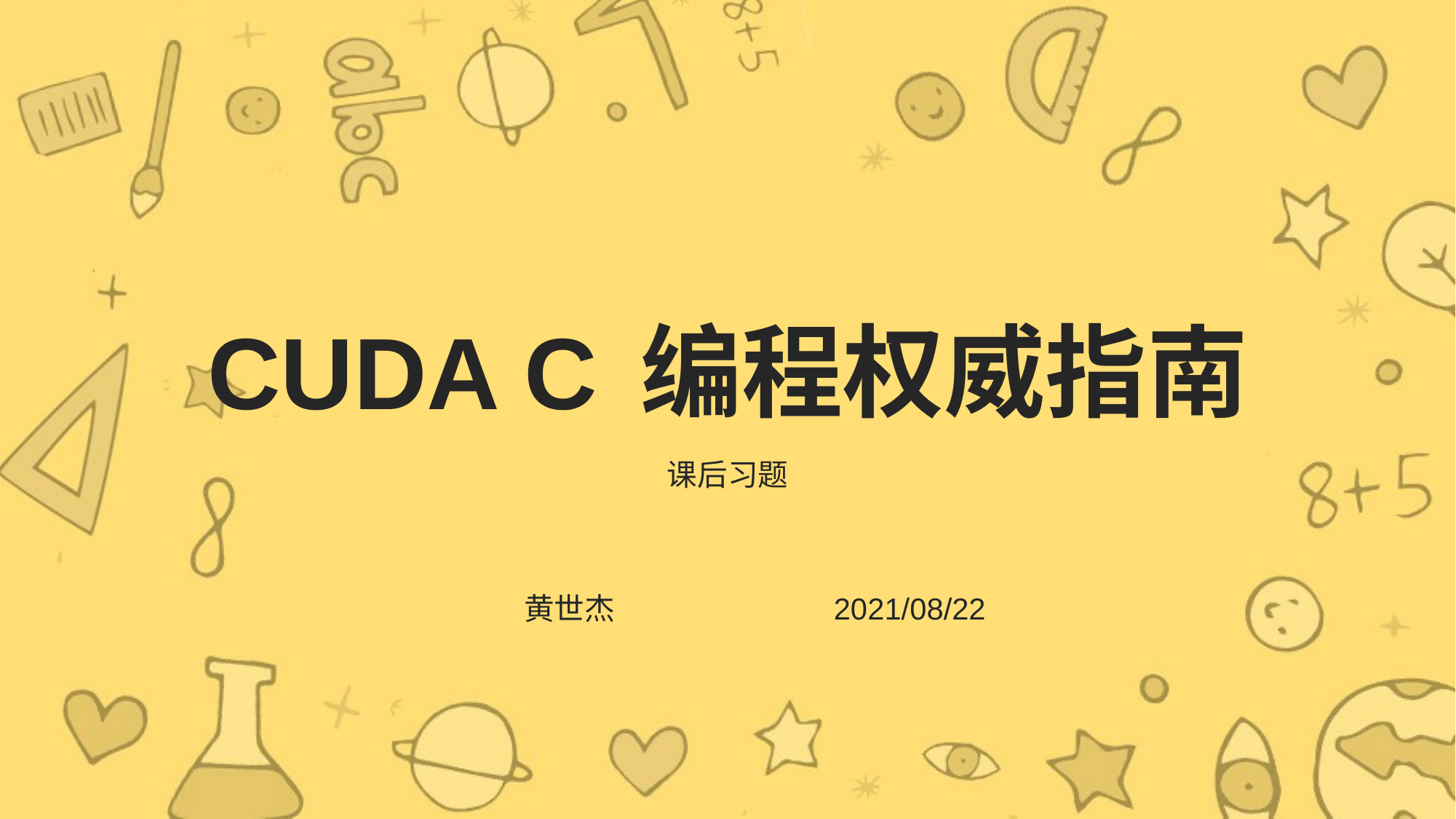

# CUDA C 编程权威指南
课后习题
2021/08/22
黄世杰